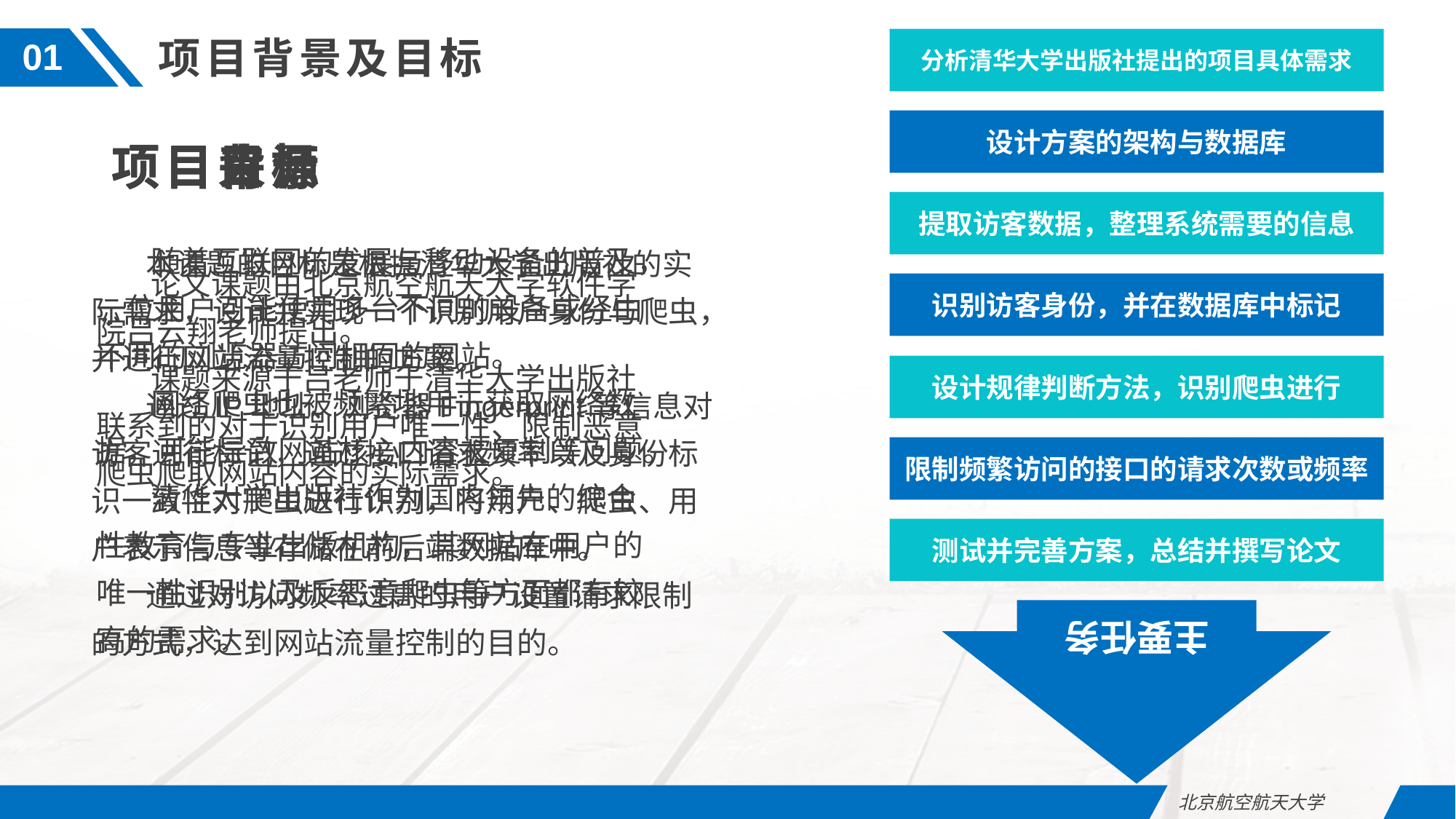

项目背景及目标

01
分析清华大学出版社提出的项目具体需求
设计方案的架构与数据库
项目目标
项目背景
项目来源
提取访客数据，整理系统需要的信息
随着互联网的发展与移动设备的普及，一位用户可能使用多台不同的设备或经由不同的浏览器访问相同的网站。
网络爬虫也被频繁地用于获取网络数据，可能导致网站核心内容被复制等问题。
清华大学出版社作为国内领先的综合性教育与专业出版机构，其网站在用户的唯一性识别以及反恶意爬虫等方面都有较高的需求。
本课题的目标是根据清华大学出版社的实际需求，设计并实现一个识别用户身份与爬虫，并进行网站流量控制的方案。
通过IP地址、浏览器Fingerprint等信息对访客进行标记，通过接口请求频率以及身份标识一致性对爬虫进行识别，将用户、爬虫、用户表示信息等存储在前后端数据库中。
通过对访问频率过高的用户设置请求限制的方式，达到网站流量控制的目的。
论文课题由北京航空航天大学软件学院吕云翔老师提出。
课题来源于吕老师于清华大学出版社联系到的对于识别用户唯一性、限制恶意爬虫爬取网站内容的实际需求。
识别访客身份，并在数据库中标记
设计规律判断方法，识别爬虫进行
限制频繁访问的接口的请求次数或频率
测试并完善方案，总结并撰写论文
主要任务

北京航空航天大学